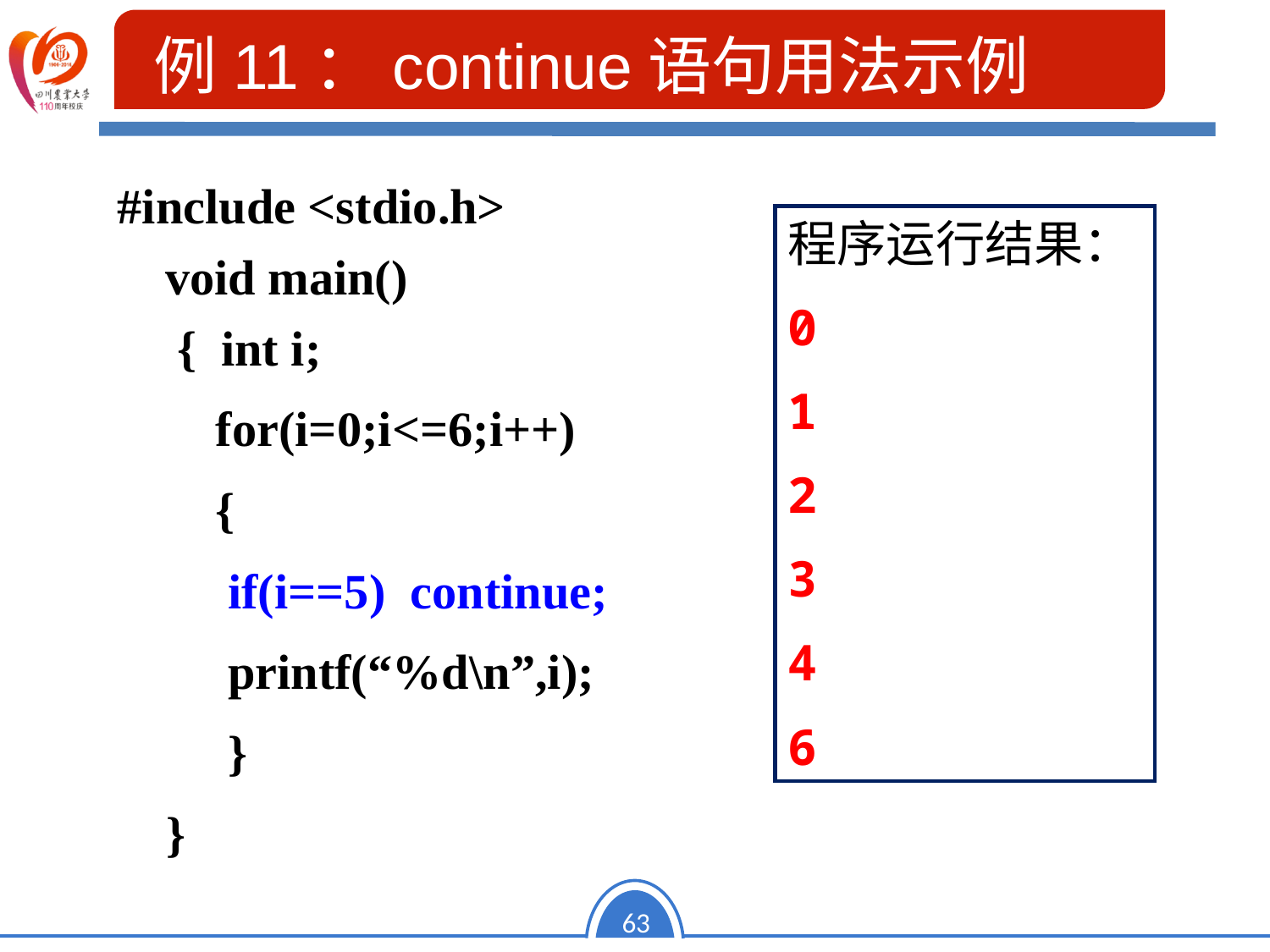

例11：continue语句用法示例
#include <stdio.h>
void main()
 {  int i;
        for(i=0;i<=6;i++)
        {
         if(i==5)  continue;
         printf(“%d\n”,i);
         }
    }

程序运行结果：
0
1
2
3
4
6